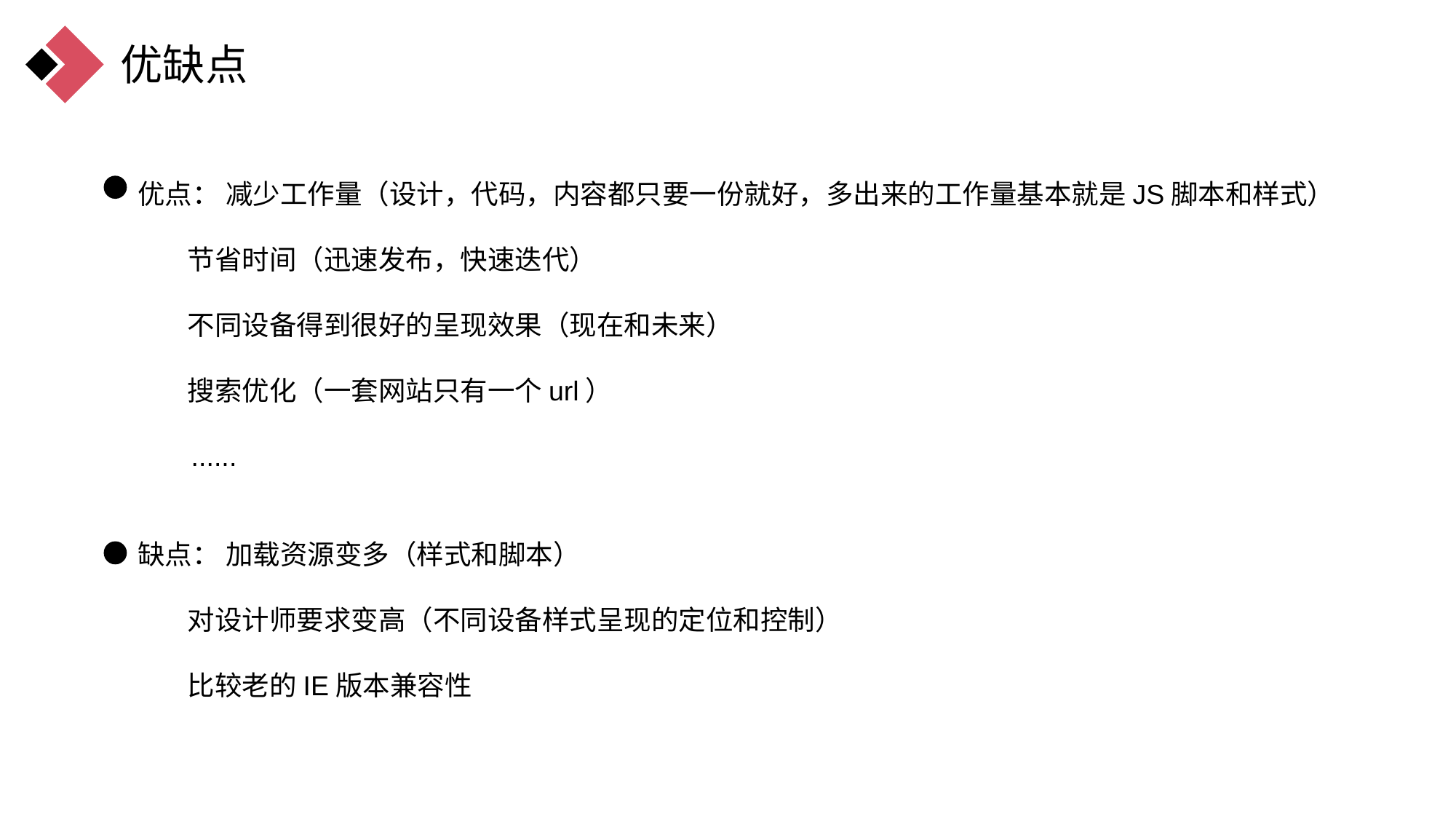

优缺点

优点： 减少工作量（设计，代码，内容都只要一份就好，多出来的工作量基本就是JS脚本和样式）
       节省时间（迅速发布，快速迭代）
       不同设备得到很好的呈现效果（现在和未来）
       搜索优化（一套网站只有一个url）
       ......

缺点： 加载资源变多（样式和脚本）

       对设计师要求变高（不同设备样式呈现的定位和控制）

       比较老的IE版本兼容性